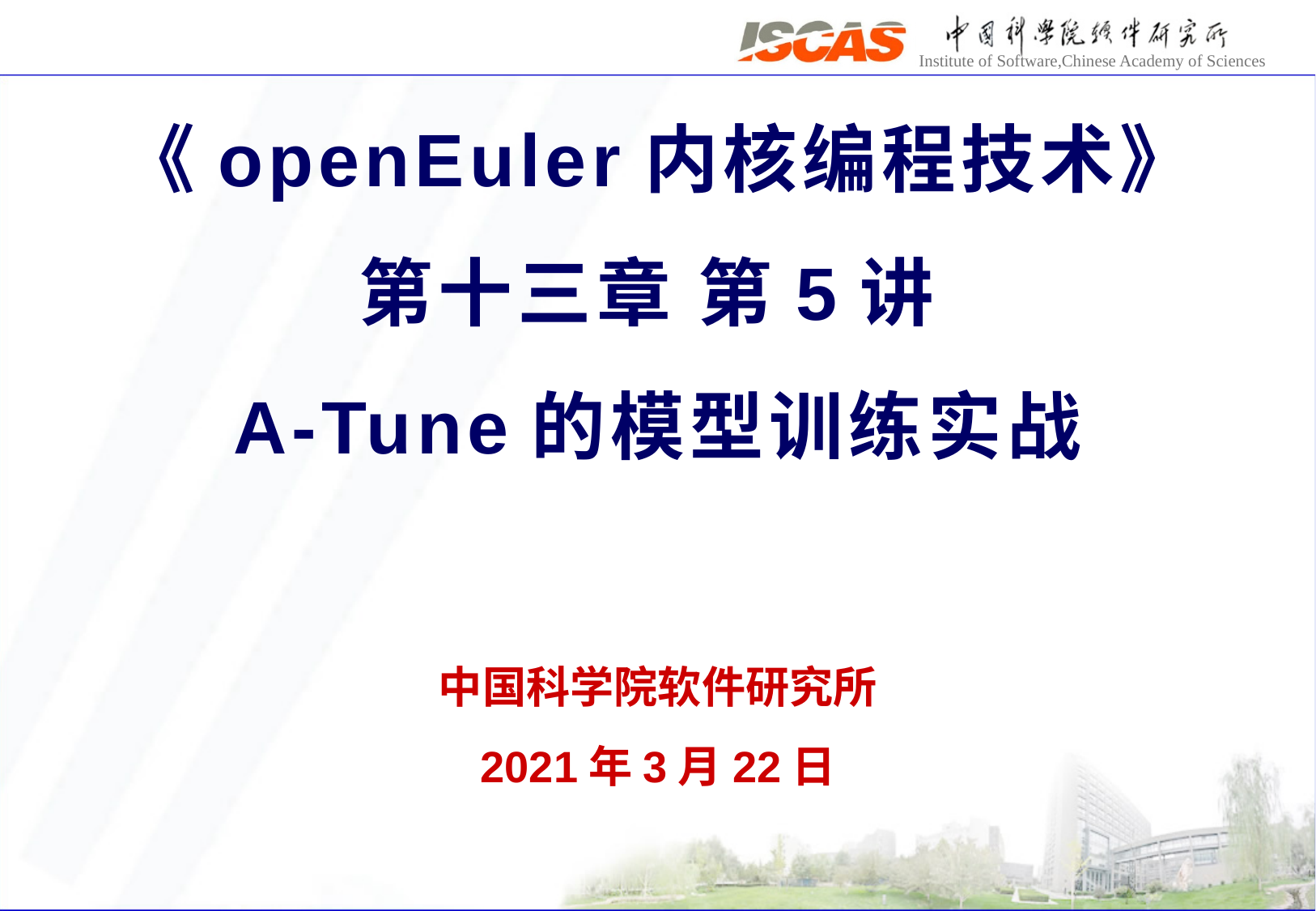

《openEuler内核编程技术》
第十三章 第5讲
A-Tune的模型训练实战
中国科学院软件研究所
2021年3月22日